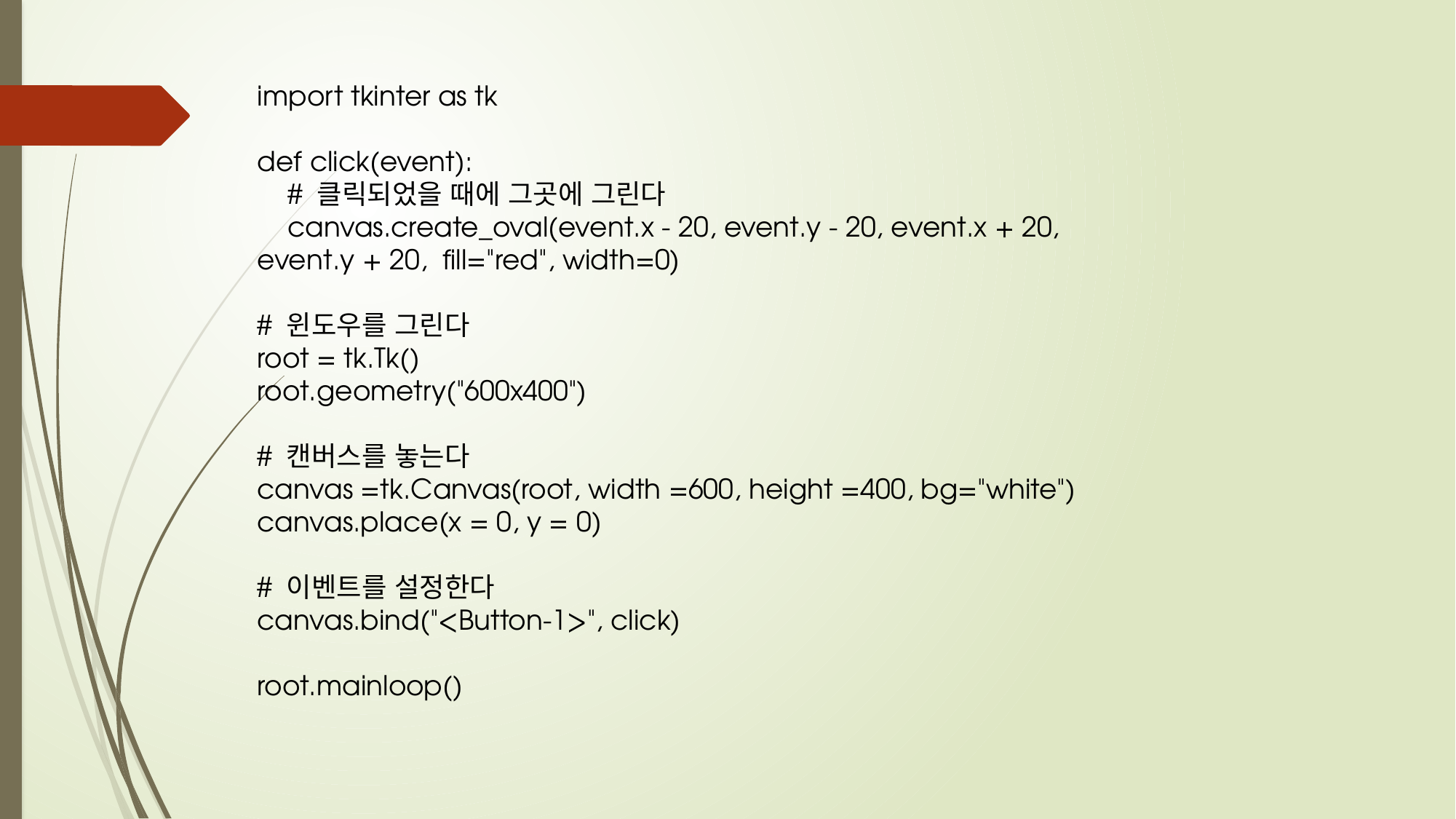

import tkinter as tk

def click(event):
    # 클릭되었을 때에 그곳에 그린다
    canvas.create_oval(event.x - 20, event.y - 20, event.x + 20, event.y + 20,  fill="red", width=0)

# 윈도우를 그린다
root = tk.Tk()
root.geometry("600x400")

# 캔버스를 놓는다
canvas =tk.Canvas(root, width =600, height =400, bg="white")
canvas.place(x = 0, y = 0)

# 이벤트를 설정한다
canvas.bind("<Button-1>", click)

root.mainloop()